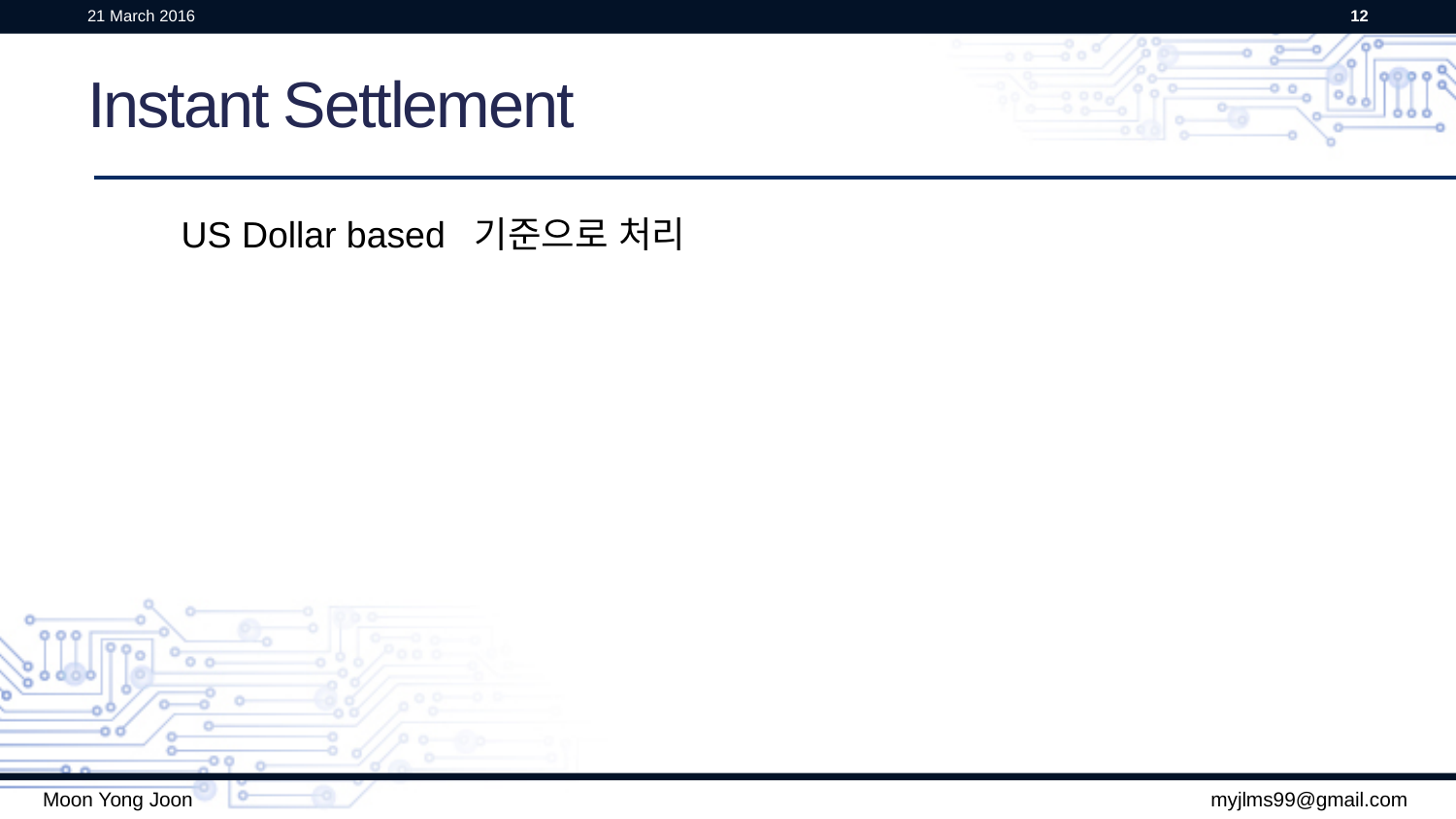

21 March 2016
12
# Instant Settlement
US Dollar based  기준으로 처리
Moon Yong Joon
myjlms99@gmail.com